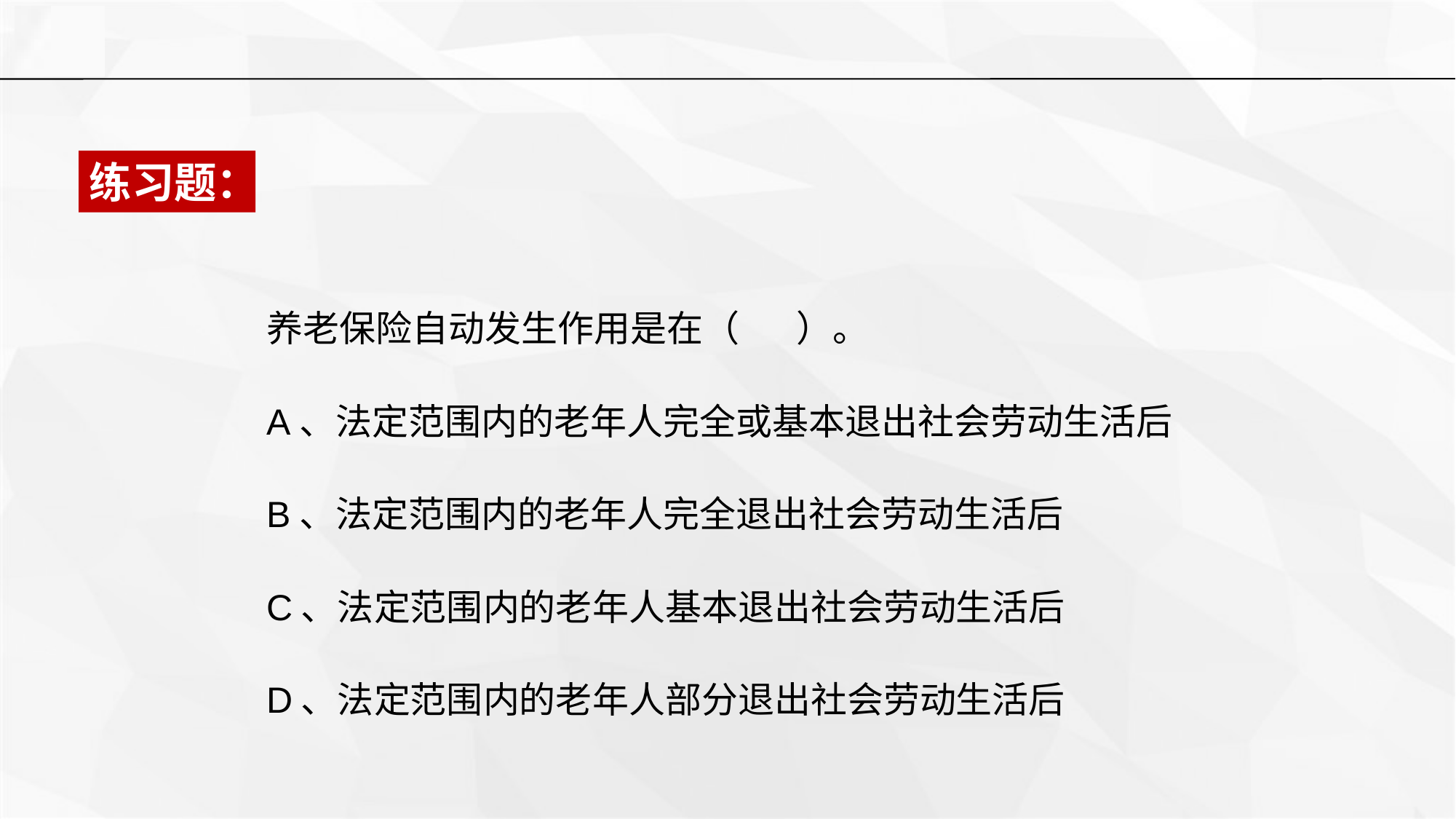

练习题：
养老保险自动发生作用是在（       ）。
A、法定范围内的老年人完全或基本退出社会劳动生活后
B、法定范围内的老年人完全退出社会劳动生活后
C、法定范围内的老年人基本退出社会劳动生活后
D、法定范围内的老年人部分退出社会劳动生活后